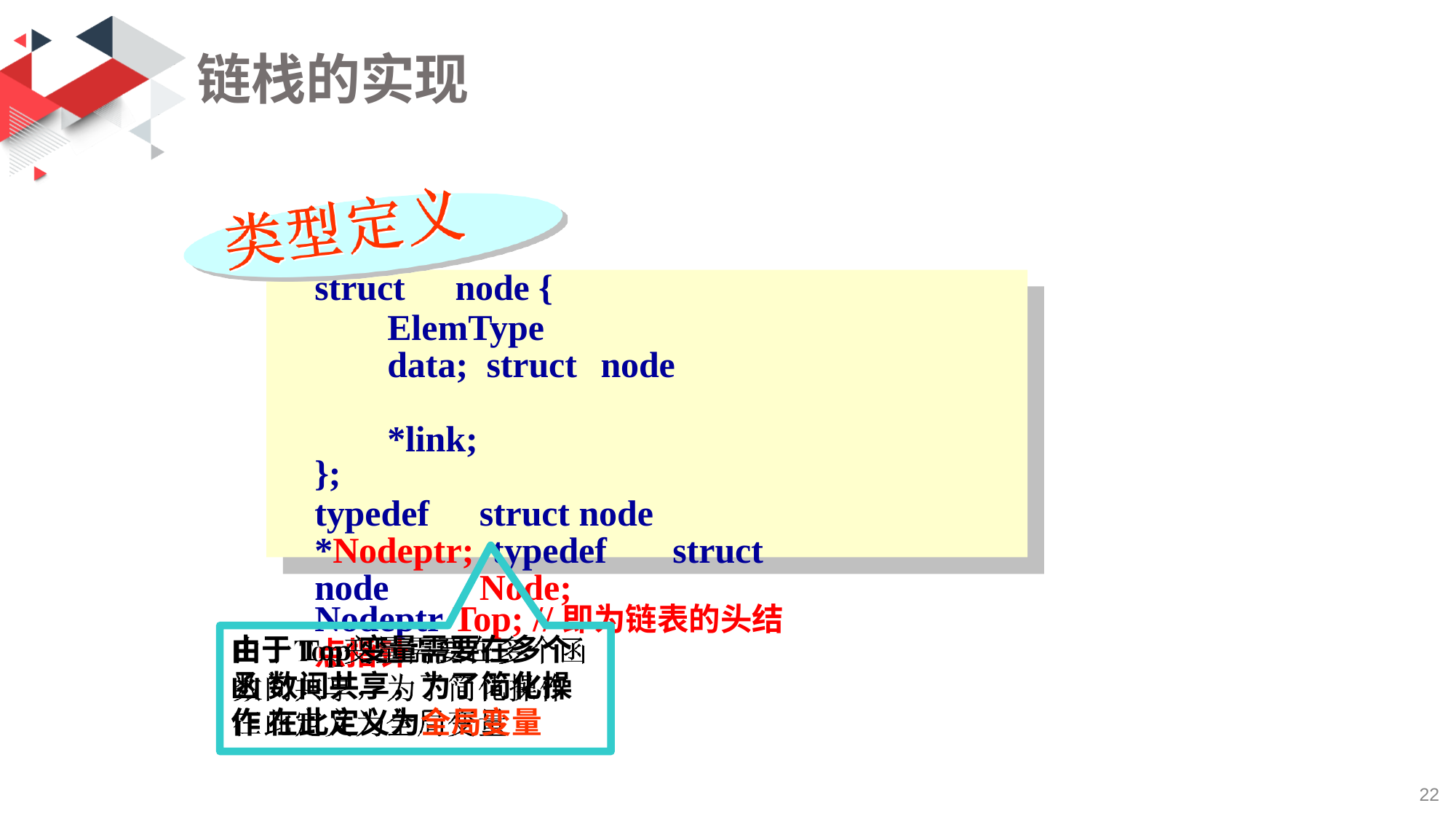

# 链栈的实现

struct	node {
ElemType	data;  struct	node	*link;
};
typedef	struct node	*Nodeptr;  typedef	struct node	Node;
Nodeptr Top; //即为链表的头结点指针

由于Top变量需要在多个函 数间共享，为了简化操作 在此定义为全局变量

22